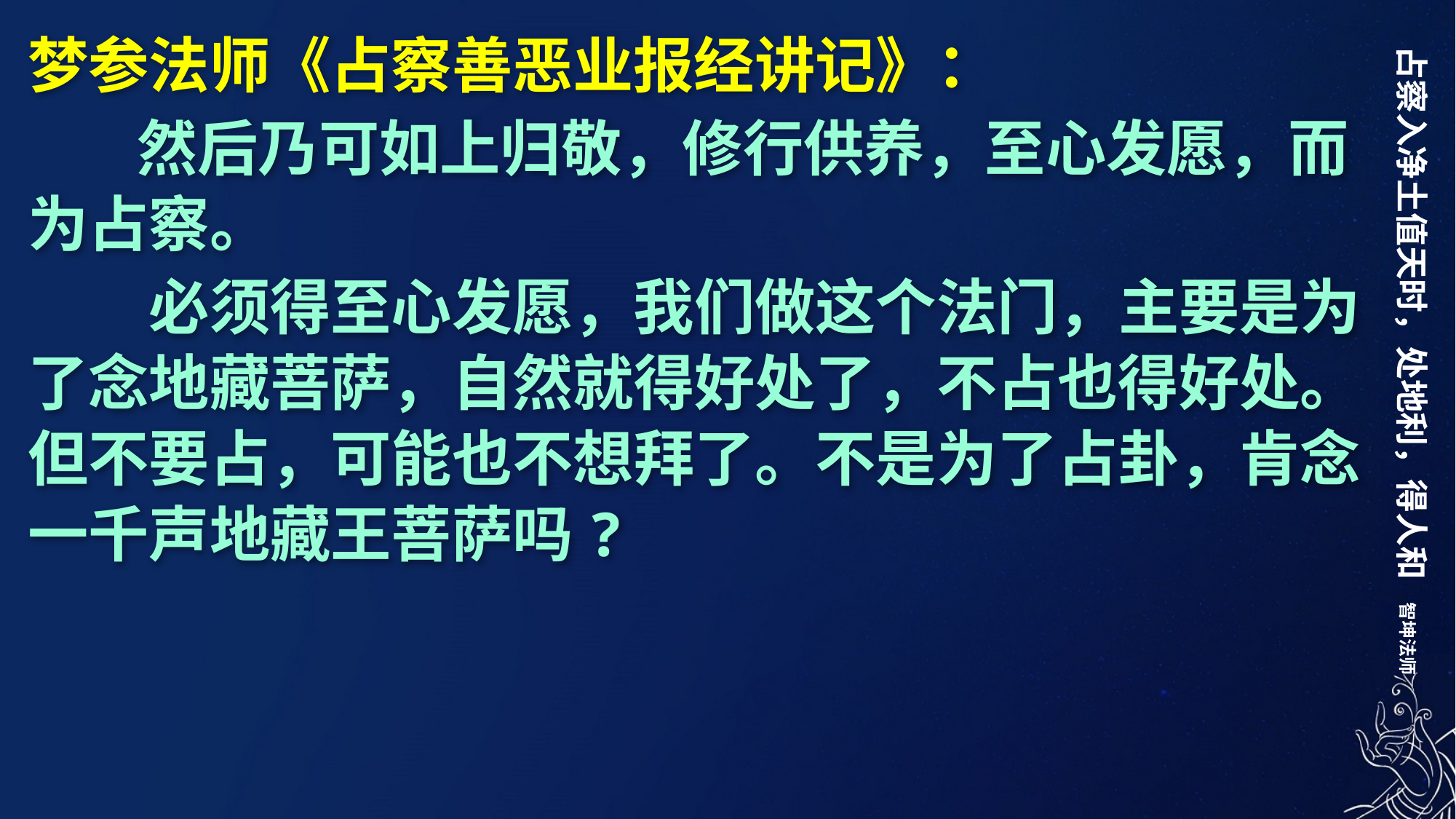

梦参法师《占察善恶业报经讲记》：
	然后乃可如上归敬，修行供养，至心发愿，而为占察。
　　必须得至心发愿，我们做这个法门，主要是为了念地藏菩萨，自然就得好处了，不占也得好处。但不要占，可能也不想拜了。不是为了占卦，肯念一千声地藏王菩萨吗?